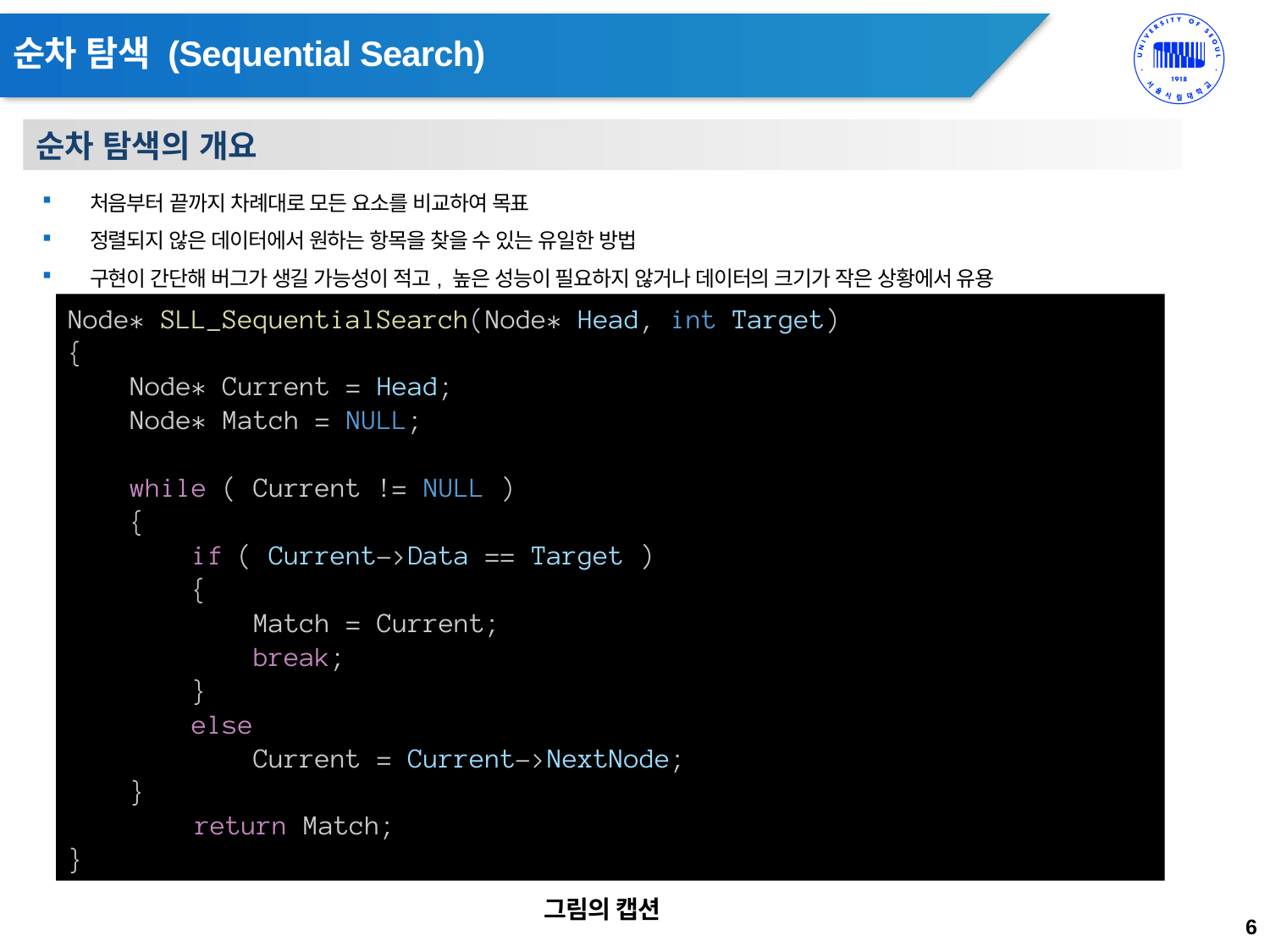

# 순차 탐색 (Sequential Search)
순차 탐색의 개요
처음부터 끝까지 차례대로 모든 요소를 비교하여 목표
정렬되지 않은 데이터에서 원하는 항목을 찾을 수 있는 유일한 방법
구현이 간단해 버그가 생길 가능성이 적고, 높은 성능이 필요하지 않거나 데이터의 크기가 작은 상황에서 유용
Node* SLL_SequentialSearch(Node* Head, int Target)
{
    Node* Current = Head;
    Node* Match = NULL;
    while ( Current != NULL )
    {
        if ( Current->Data == Target )
        {
            Match = Current;
            break;
        }
        else
            Current = Current->NextNode;
    }
	return Match;
}
그림의 캡션
6